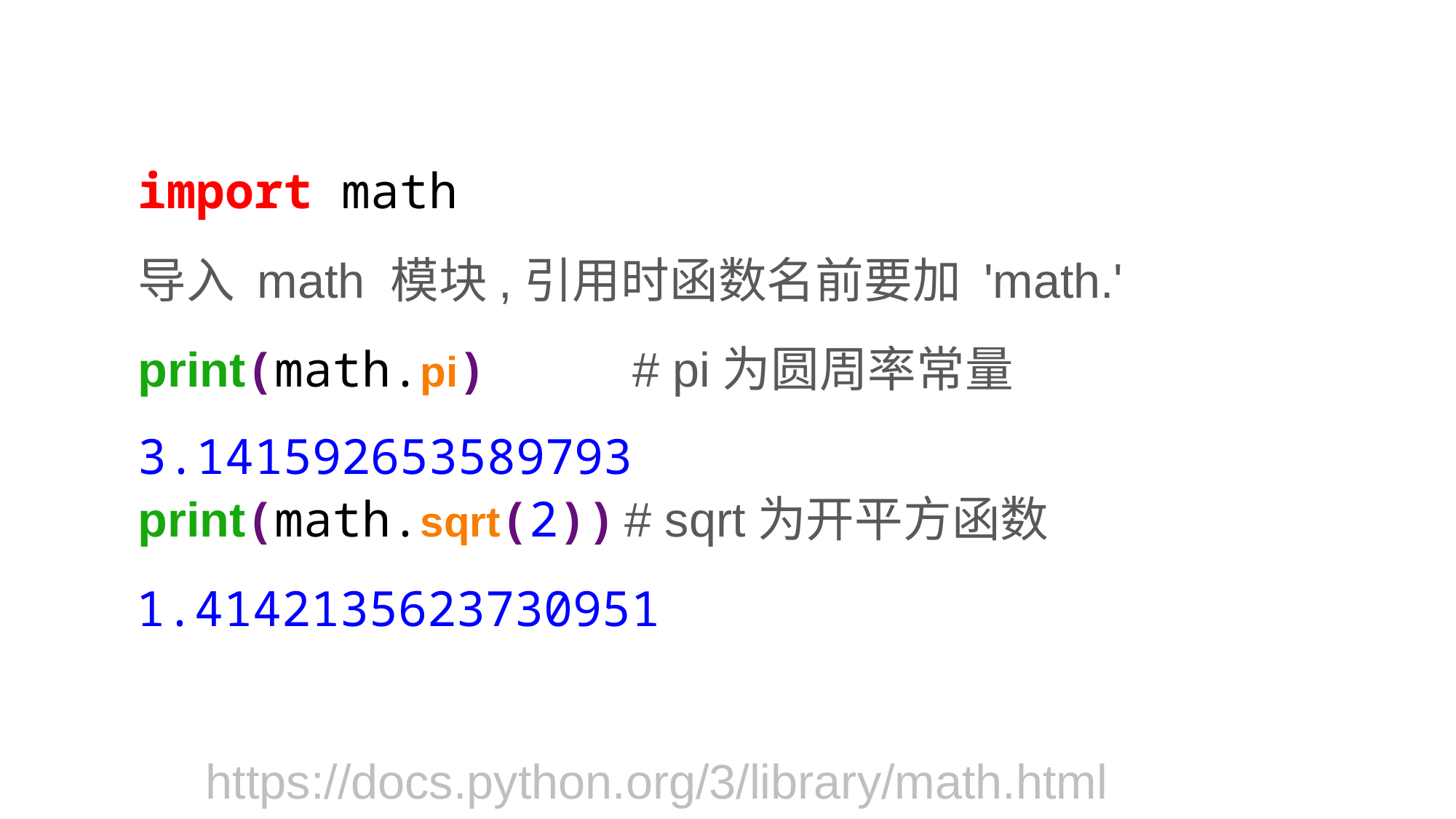

import math
导入 math 模块,引用时函数名前要加 'math.'
print(math.pi)     # pi为圆周率常量
3.141592653589793
print(math.sqrt(2)) # sqrt为开平方函数
1.4142135623730951
https://docs.python.org/3/library/math.html